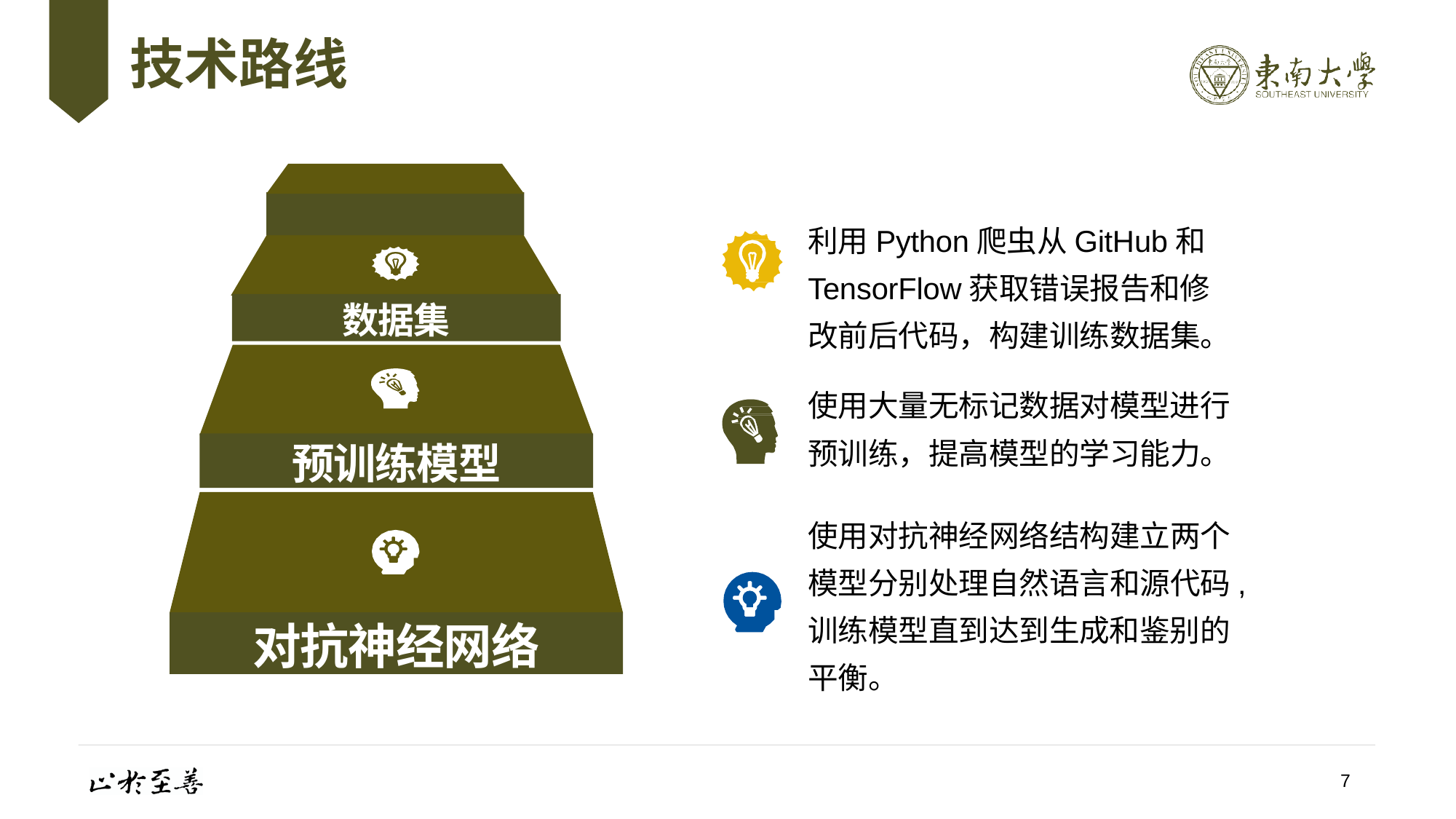

# 技术路线

利用Python爬虫从GitHub和TensorFlow获取错误报告和修改前后代码，构建训练数据集。

数据集

使用大量无标记数据对模型进行预训练，提高模型的学习能力。

预训练模型

使用对抗神经网络结构建立两个模型分别处理自然语言和源代码,训练模型直到达到生成和鉴别的平衡。

对抗神经网络
7